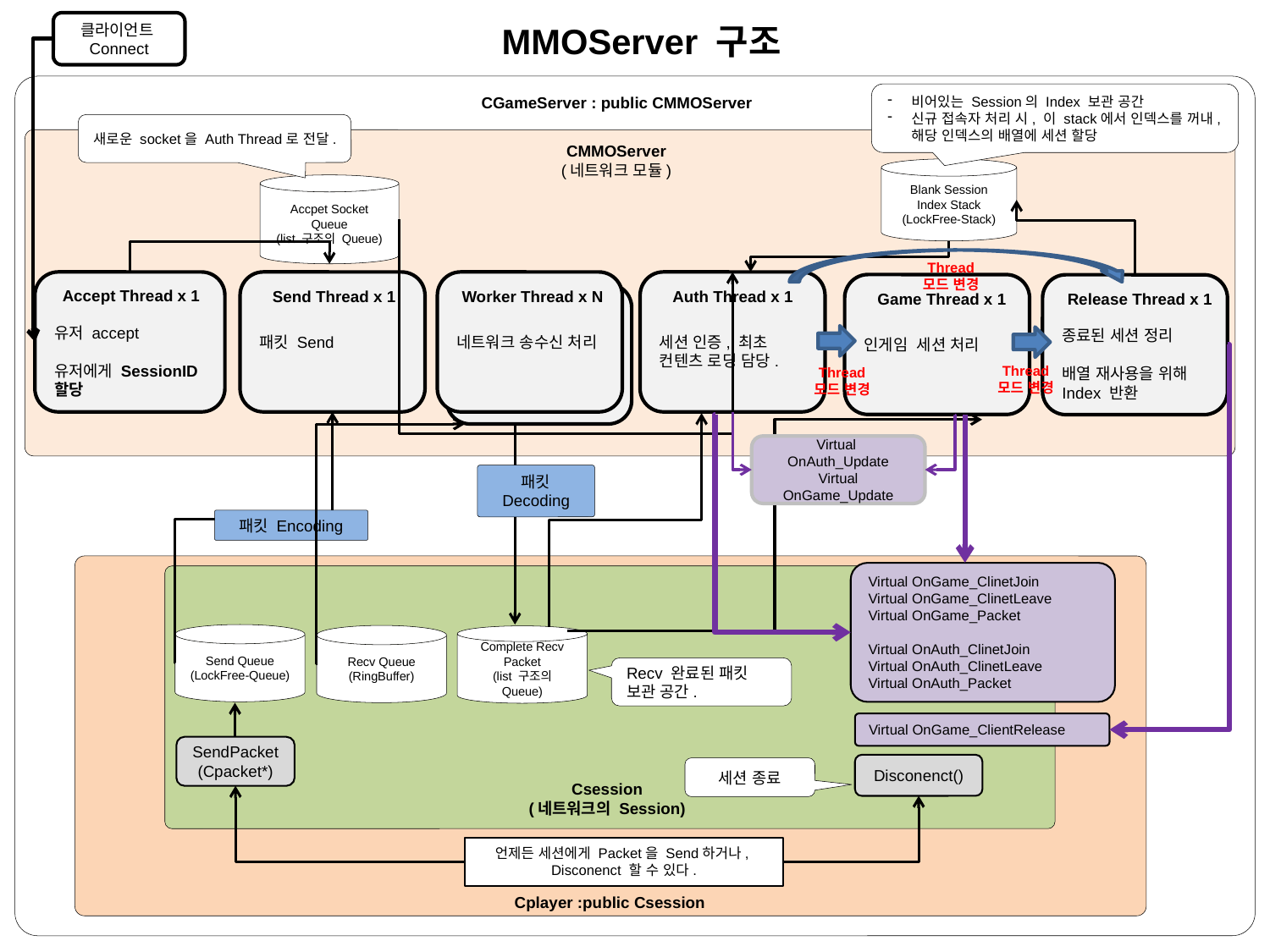

클라이언트
Connect
MMOServer 구조

비어있는 Session의 Index 보관 공간
신규 접속자 처리 시, 이 stack에서 인덱스를 꺼내, 해당 인덱스의 배열에 세션 할당
CGameServer : public CMMOServer
새로운 socket을 Auth Thread로 전달.

CMMOServer
(네트워크 모듈)
Blank Session Index Stack
(LockFree-Stack)
Accpet Socket Queue
(list 구조의 Queue)

Thread
모드 변경

유저 accept

유저에게 SessionID 할당

패킷 Send

네트워크 송수신 처리

세션 인증, 최초 컨텐츠 로딩 담당.

인게임  세션 처리

종료된 세션 정리

배열 재사용을 위해 Index 반환

Accept Thread x 1
Send Thread x 1
Worker Thread x N
Auth Thread x 1
Game Thread x 1
Release Thread x 1

Thread
모드 변경
Thread
모드 변경
Virtual
OnAuth_Update
Virtual
OnGame_Update
패킷 Decoding
패킷 Encoding

Virtual OnGame_ClinetJoin
Virtual OnGame_ClinetLeave
Virtual OnGame_Packet

Virtual OnAuth_ClinetJoin
Virtual OnAuth_ClinetLeave
Virtual OnAuth_Packet

Send Queue
(LockFree-Queue)
Recv Queue
(RingBuffer)
Complete Recv Packet
(list 구조의 Queue)
Recv 완료된 패킷 보관 공간.
Virtual OnGame_ClientRelease
SendPacket
(Cpacket*)
Disconenct()
세션 종료
Csession
(네트워크의 Session)
언제든 세션에게 Packet을 Send하거나,
Disconenct 할 수 있다.
Cplayer :public Csession